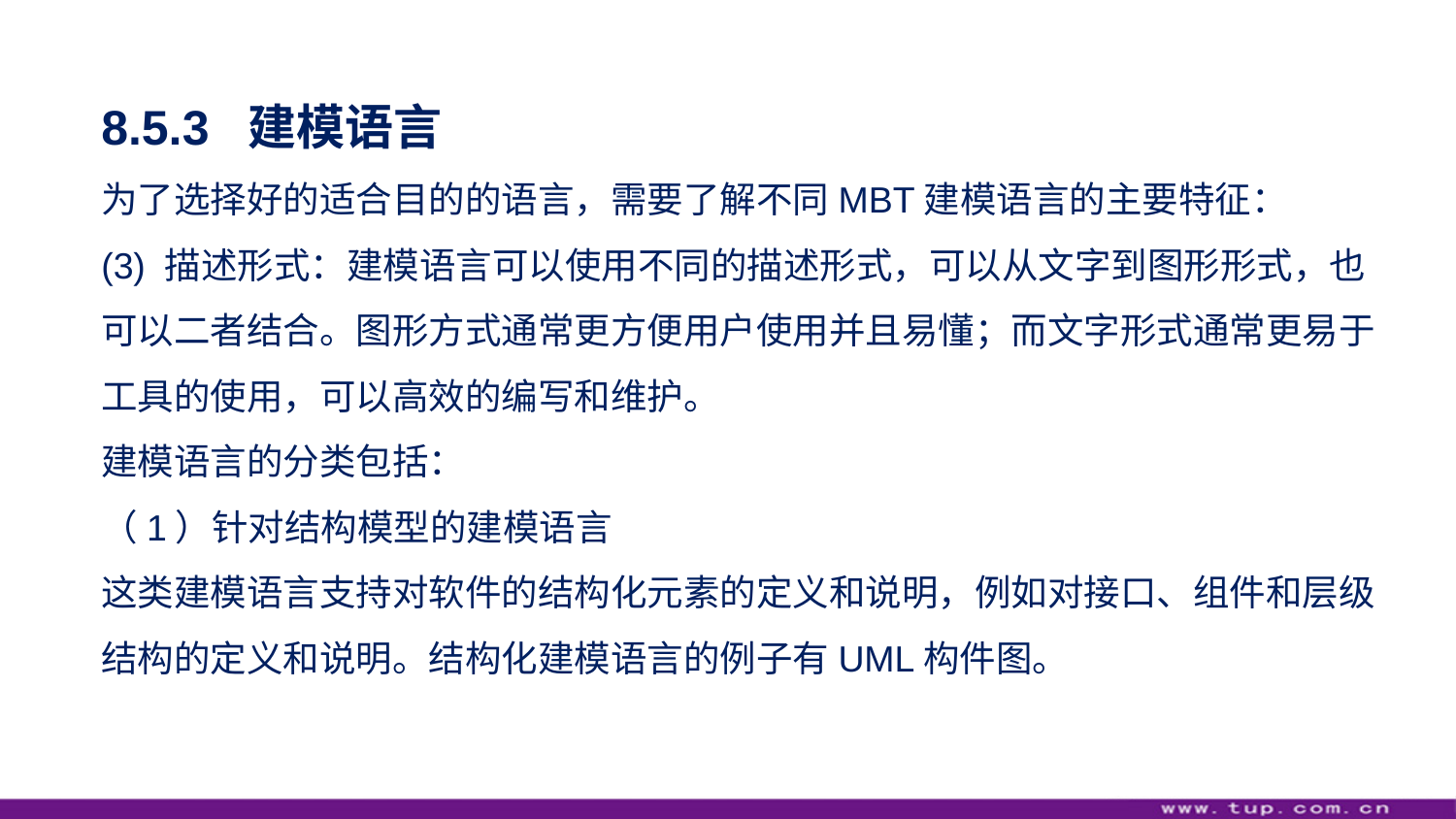

8.5.3  建模语言
为了选择好的适合目的的语言，需要了解不同MBT建模语言的主要特征：
(3) 描述形式：建模语言可以使用不同的描述形式，可以从文字到图形形式，也可以二者结合。图形方式通常更方便用户使用并且易懂；而文字形式通常更易于工具的使用，可以高效的编写和维护。
建模语言的分类包括：
（1）针对结构模型的建模语言
这类建模语言支持对软件的结构化元素的定义和说明，例如对接口、组件和层级结构的定义和说明。结构化建模语言的例子有UML构件图。